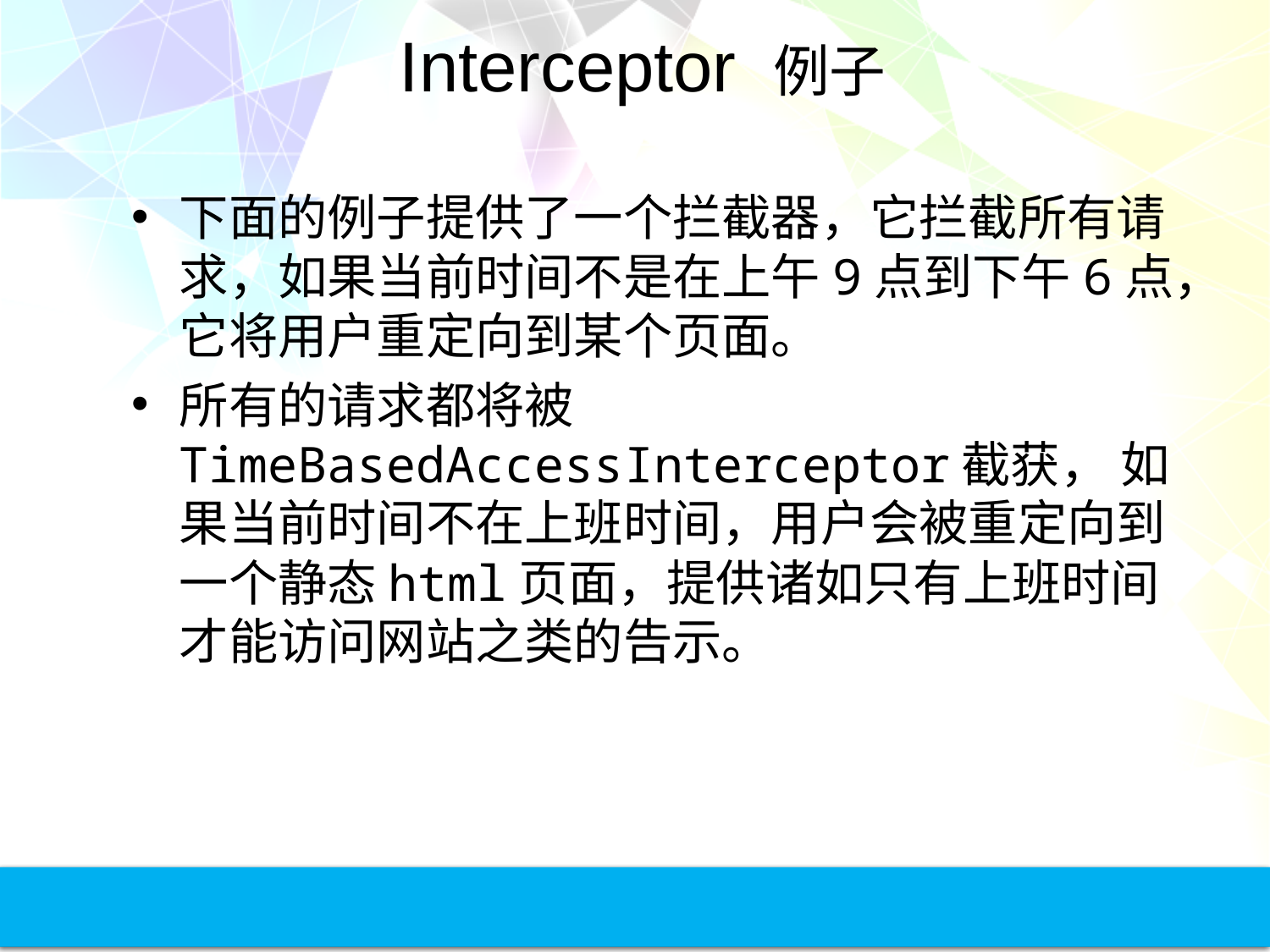

# Interceptor 例子
下面的例子提供了一个拦截器，它拦截所有请求，如果当前时间不是在上午9点到下午6点，它将用户重定向到某个页面。
所有的请求都将被TimeBasedAccessInterceptor截获， 如果当前时间不在上班时间，用户会被重定向到一个静态html页面，提供诸如只有上班时间才能访问网站之类的告示。